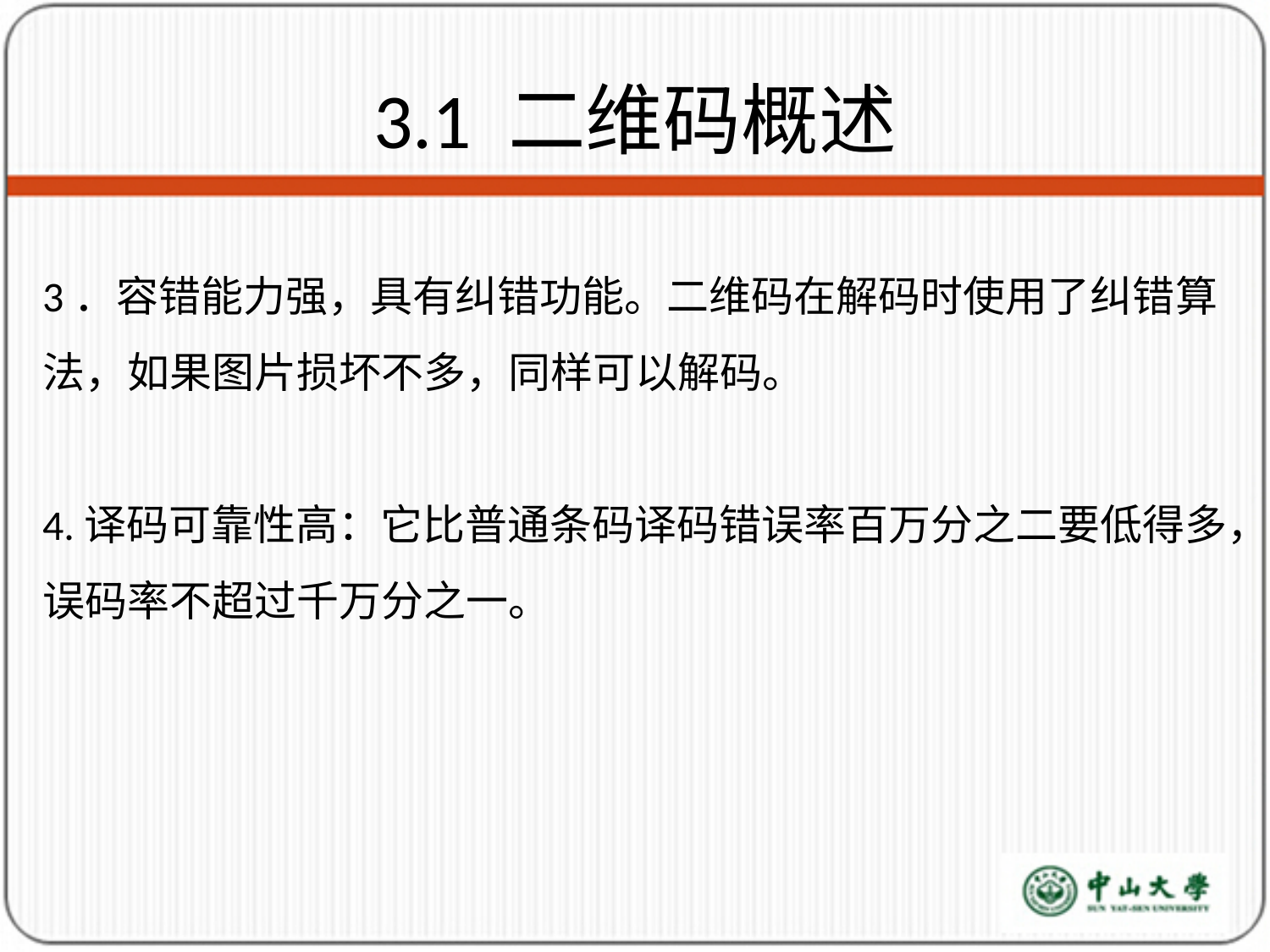

# 3.1 二维码概述
3．容错能力强，具有纠错功能。二维码在解码时使用了纠错算法，如果图片损坏不多，同样可以解码。

4.译码可靠性高：它比普通条码译码错误率百万分之二要低得多，误码率不超过千万分之一。